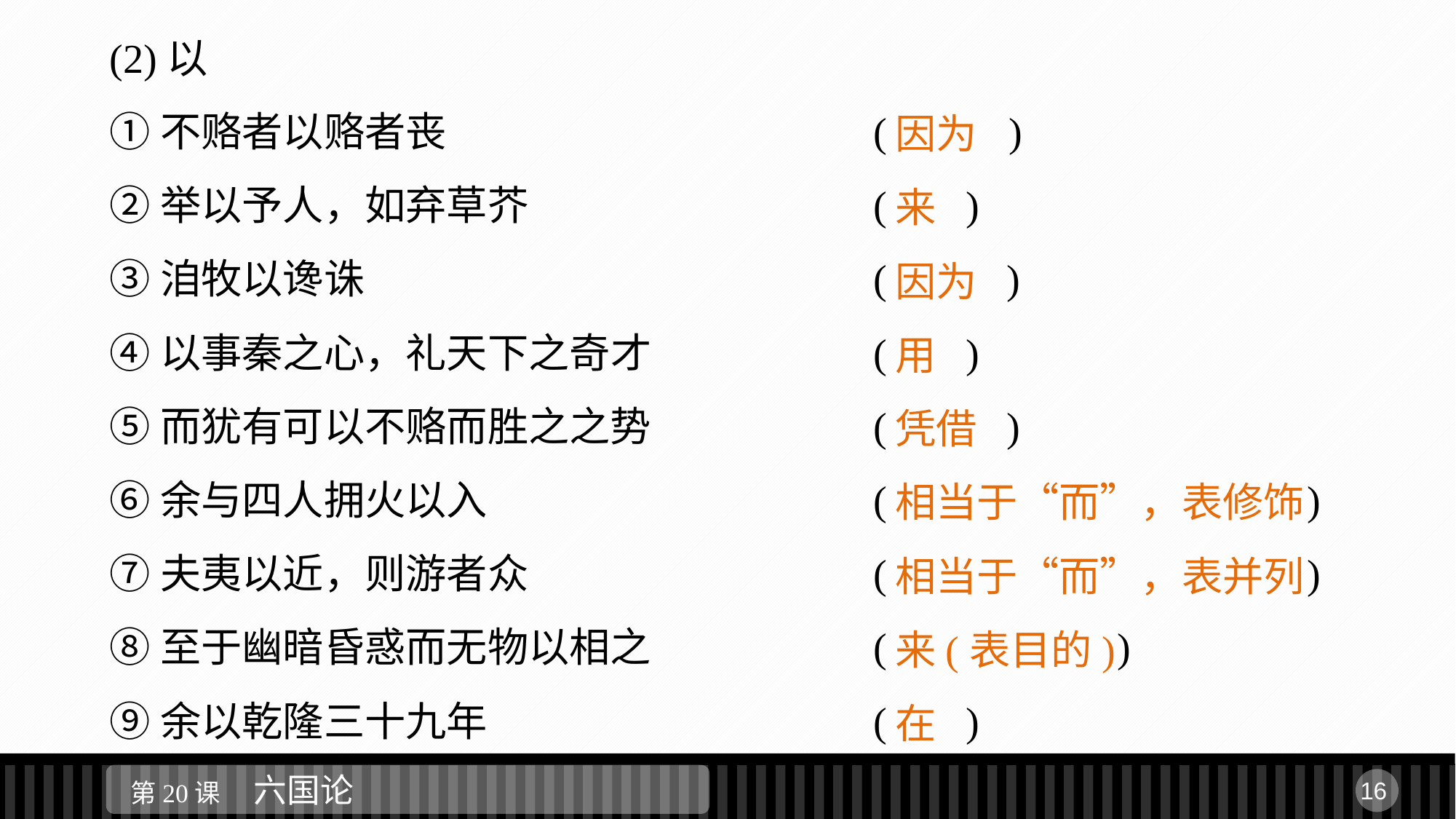

(2)以
①不赂者以赂者丧				(  　　)
②举以予人，如弃草芥				(　  )
③洎牧以谗诛						(　　  )
④以事秦之心，礼天下之奇才			(　  )
⑤而犹有可以不赂而胜之之势			(　　  )
⑥余与四人拥火以入				(　　　                          　)
⑦夫夷以近，则游者众				(　　　　                          )
⑧至于幽暗昏惑而无物以相之			( 　　　　    )
⑨余以乾隆三十九年				(　  )
因为
来
因为
用
凭借
相当于“而”，表修饰
相当于“而”，表并列
来(表目的)
在